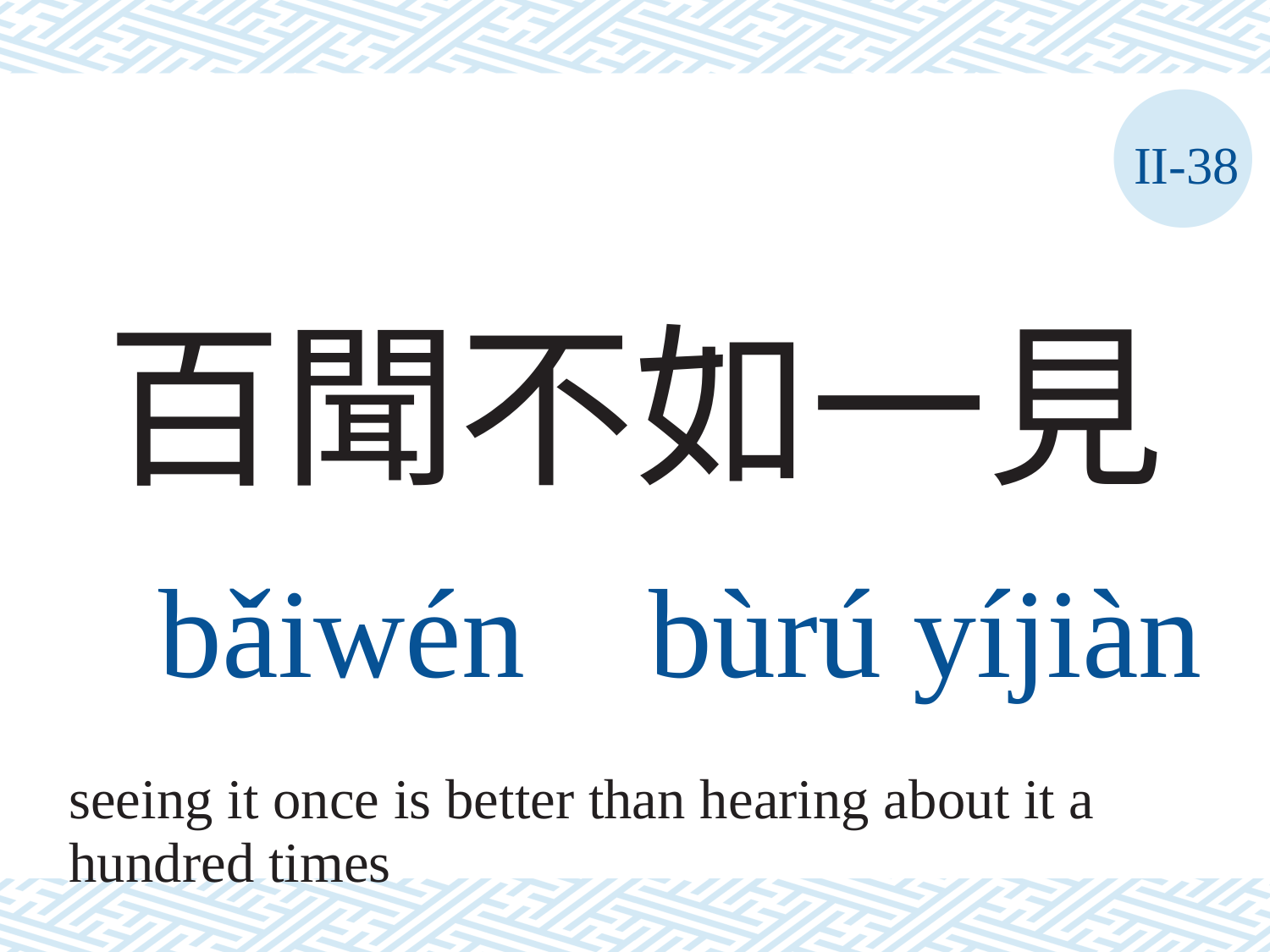

II-38
百聞不如一見
bǎiwén	bùrú	yíjiàn

seeing it once is better than hearing about it a hundred times